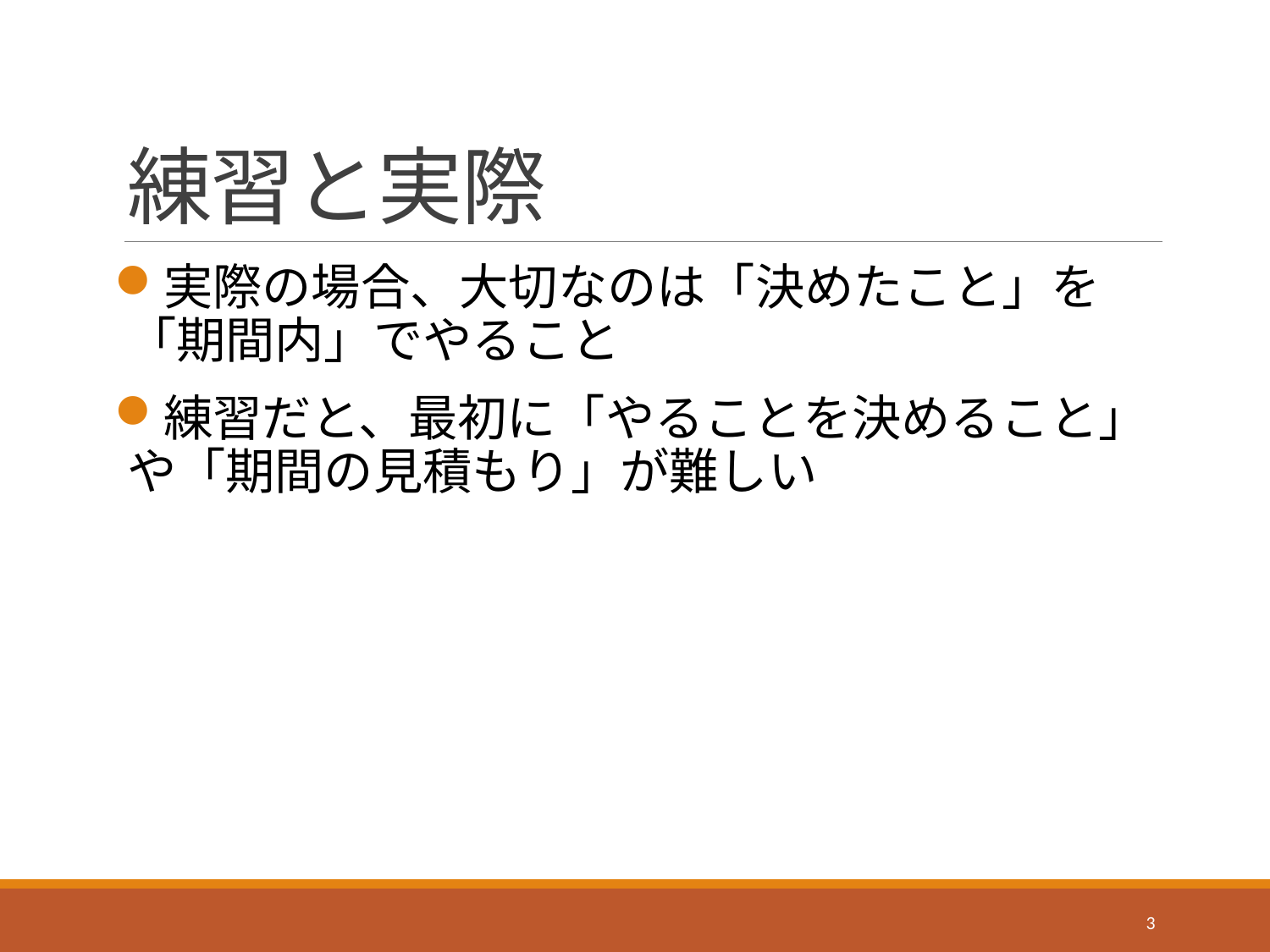

# 練習と実際
実際の場合、大切なのは「決めたこと」を「期間内」でやること
練習だと、最初に「やることを決めること」や「期間の見積もり」が難しい
3